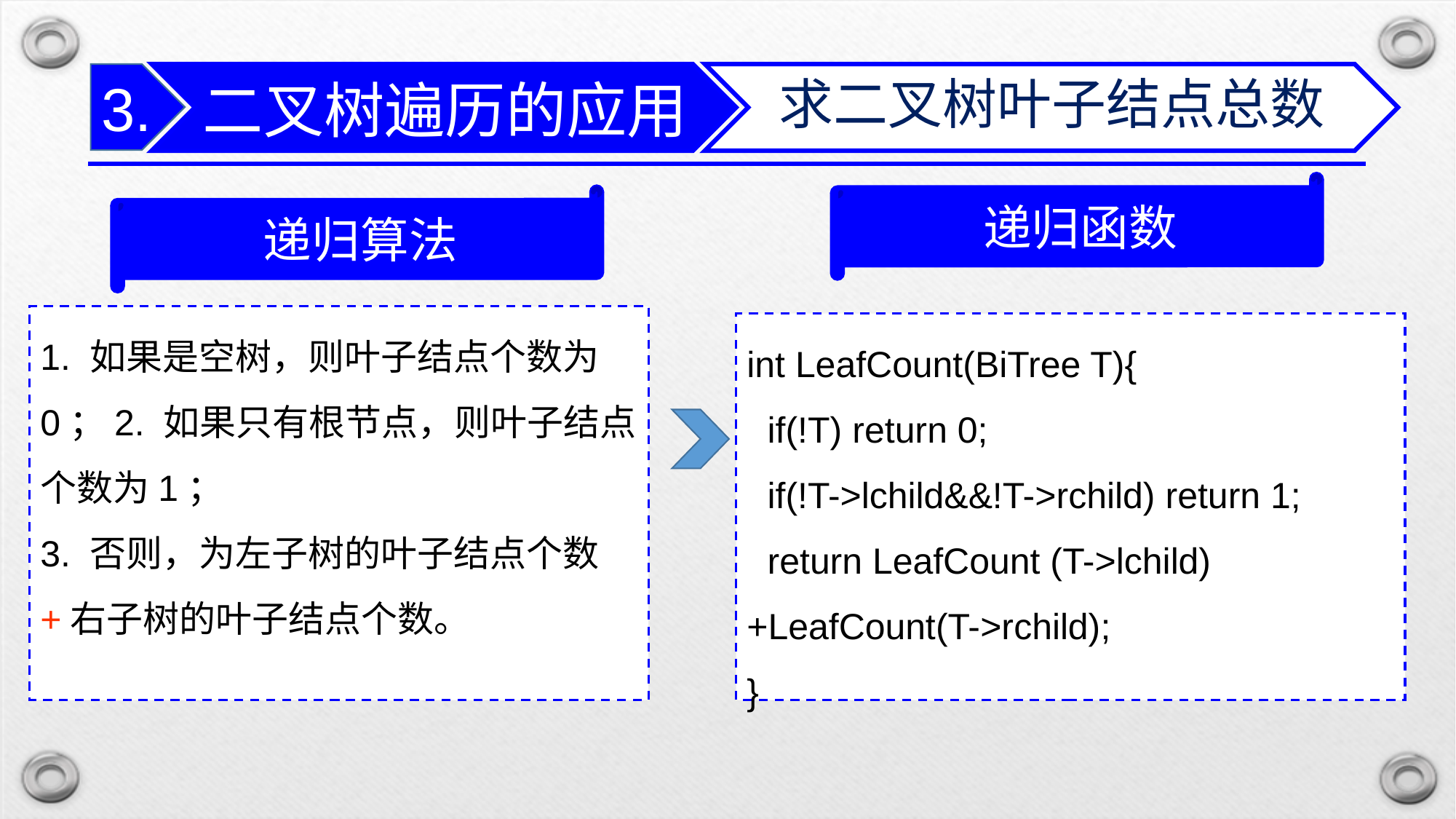

二叉树遍历的应用

3.
求二叉树叶子结点总数
递归函数
递归算法
1. 如果是空树，则叶子结点个数为0；2. 如果只有根节点，则叶子结点个数为1；
3. 否则，为左子树的叶子结点个数+右子树的叶子结点个数。

int LeafCount(BiTree T){
  if(!T) return 0;
  if(!T->lchild&&!T->rchild) return 1;
  return LeafCount (T->lchild)+LeafCount(T->rchild);
}